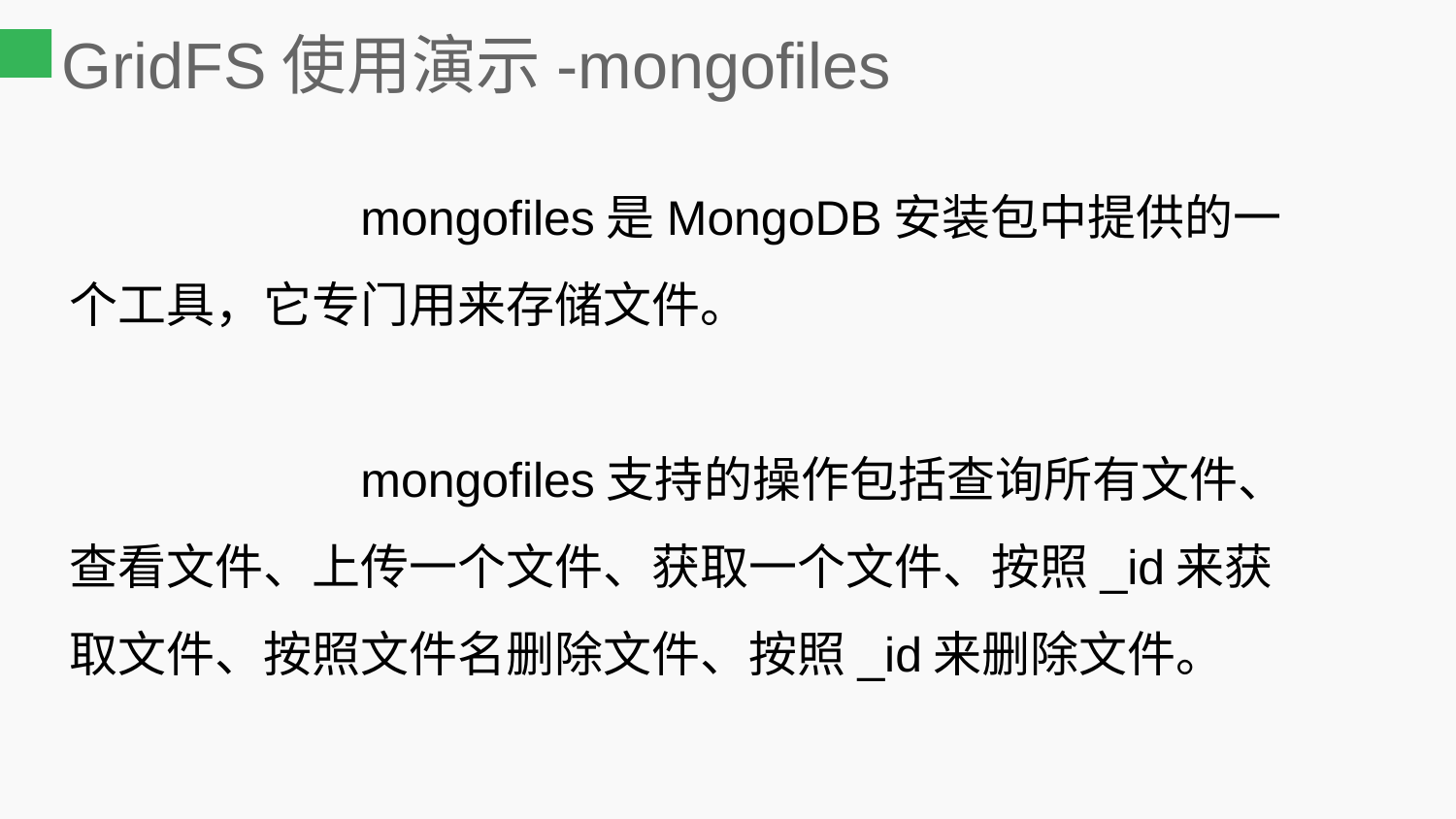

# GridFS使用演示-mongofiles
		mongofiles是MongoDB安装包中提供的一个工具，它专门用来存储文件。

		mongofiles支持的操作包括查询所有文件、查看文件、上传一个文件、获取一个文件、按照_id来获取文件、按照文件名删除文件、按照_id来删除文件。